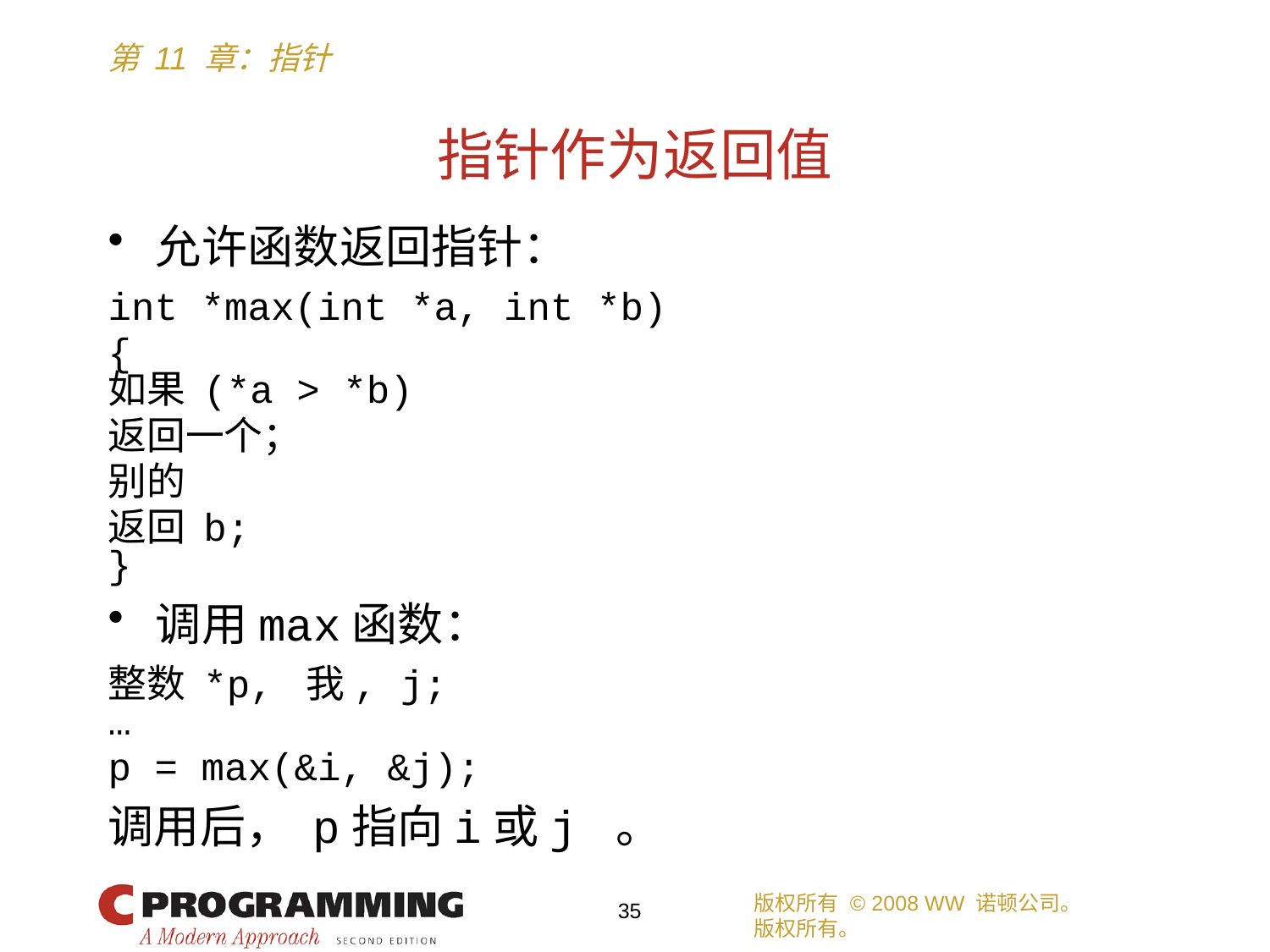

# 指针作为返回值
允许函数返回指针：
int *max(int *a, int *b)
{
如果 (*a > *b)
返回一个；
别的
返回 b;
}
调用max函数：
整数 *p, 我, j;
…
p = max(&i, &j);
调用后， p指向i或j 。

版权所有 © 2008 WW 诺顿公司。
版权所有。
35